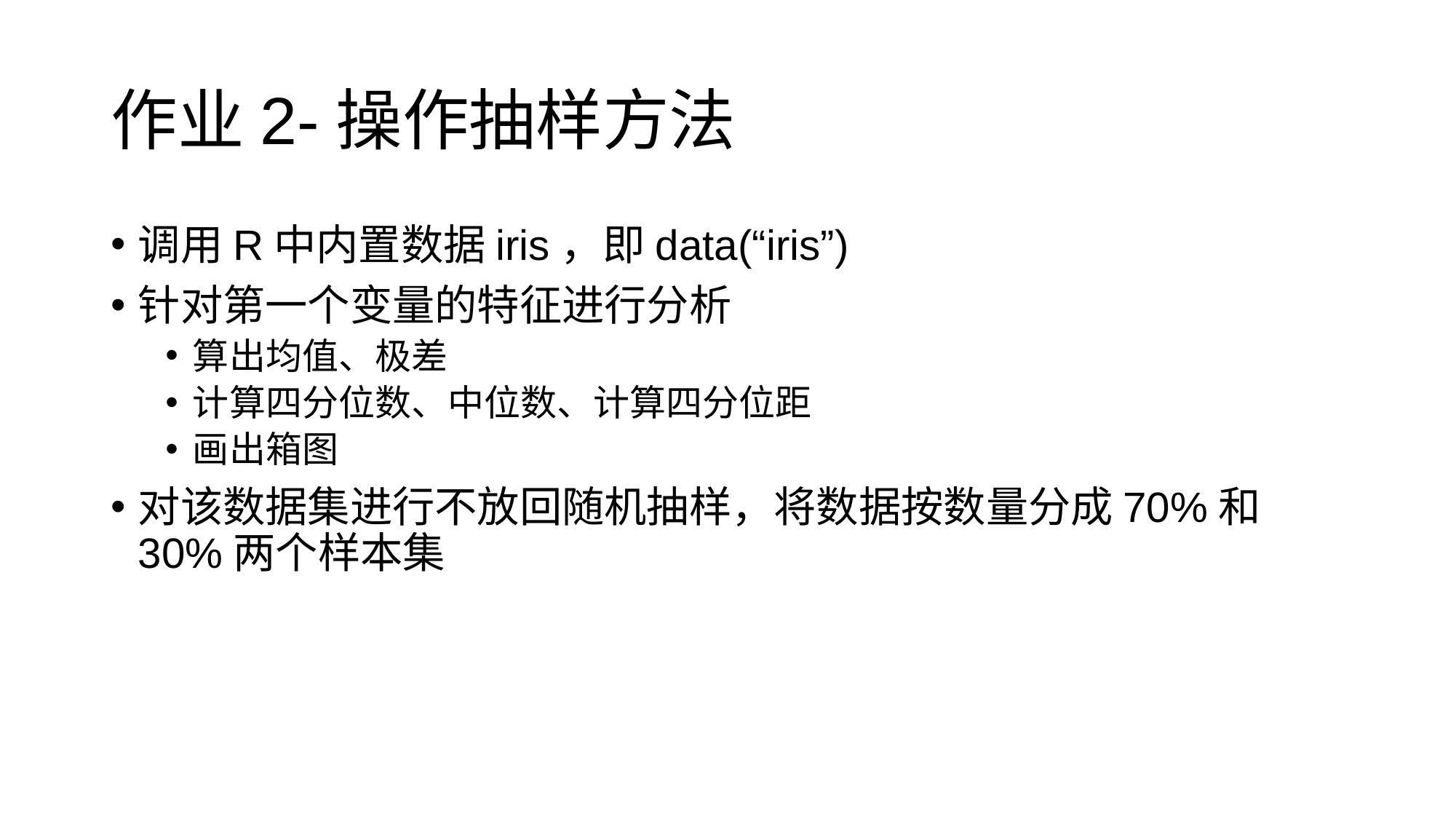

# 作业2-操作抽样方法
调用R中内置数据iris，即data(“iris”)
针对第一个变量的特征进行分析
算出均值、极差
计算四分位数、中位数、计算四分位距
画出箱图
对该数据集进行不放回随机抽样，将数据按数量分成70%和30%两个样本集